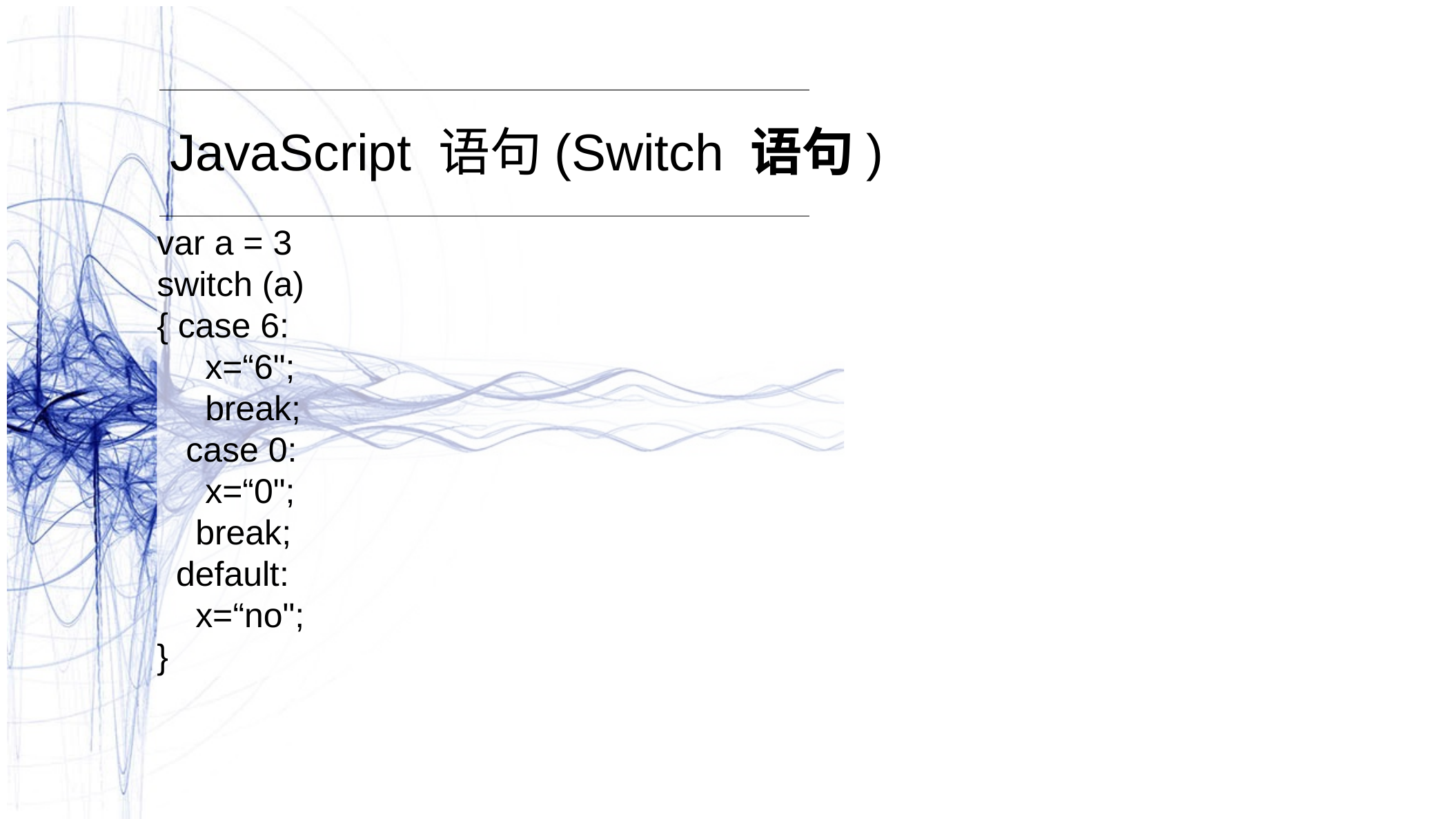

JavaScript 语句(Switch 语句)

var a = 3
switch (a)
{ case 6:
     x=“6";
     break;
   case 0:
     x=“0";
    break;
  default:
    x=“no";
}